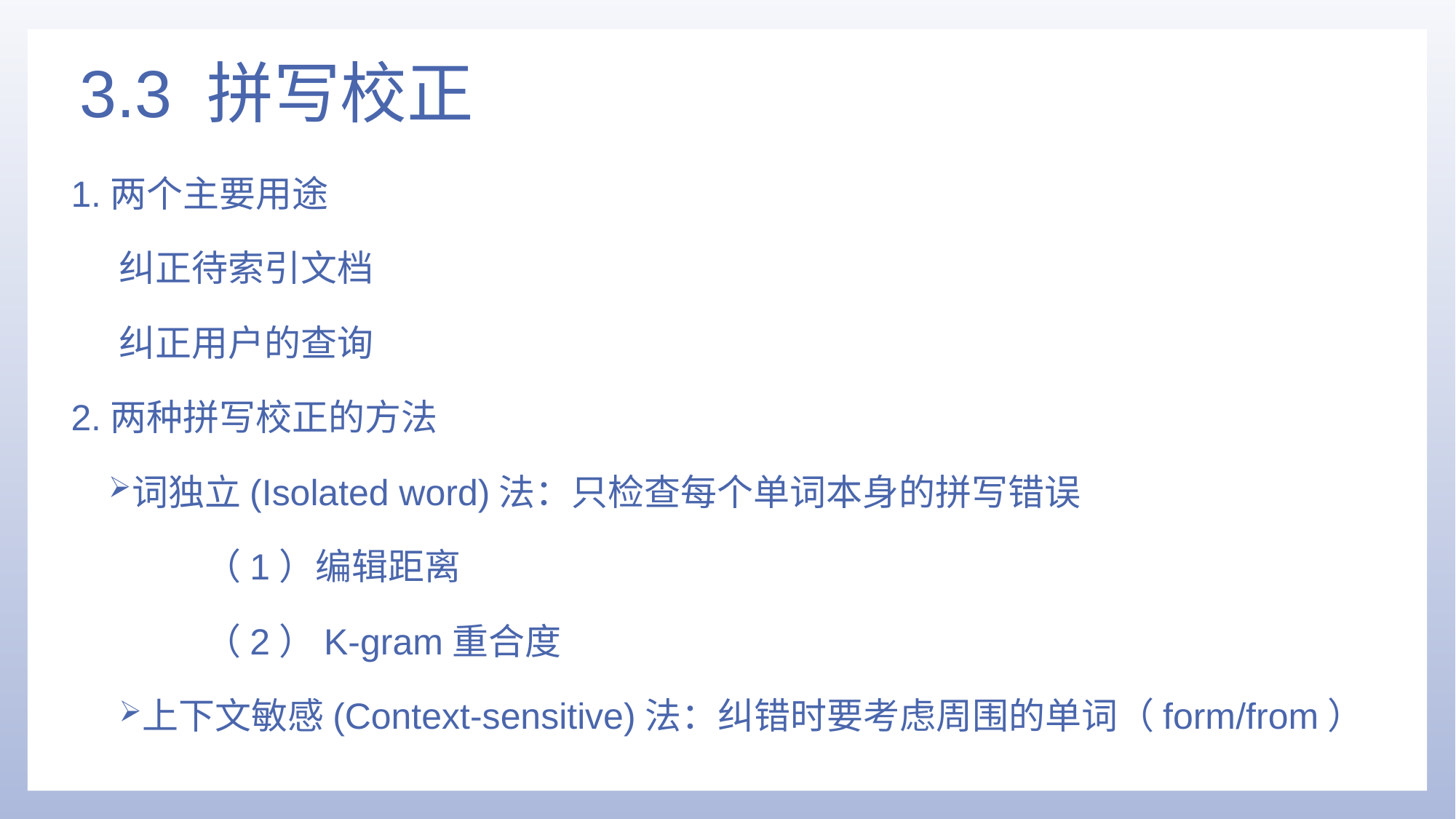

# 3.3 拼写校正
1.两个主要用途
纠正待索引文档
纠正用户的查询
2.两种拼写校正的方法
词独立(Isolated word)法：只检查每个单词本身的拼写错误
（1）编辑距离
（2）K-gram重合度
上下文敏感(Context-sensitive)法：纠错时要考虑周围的单词（form/from）